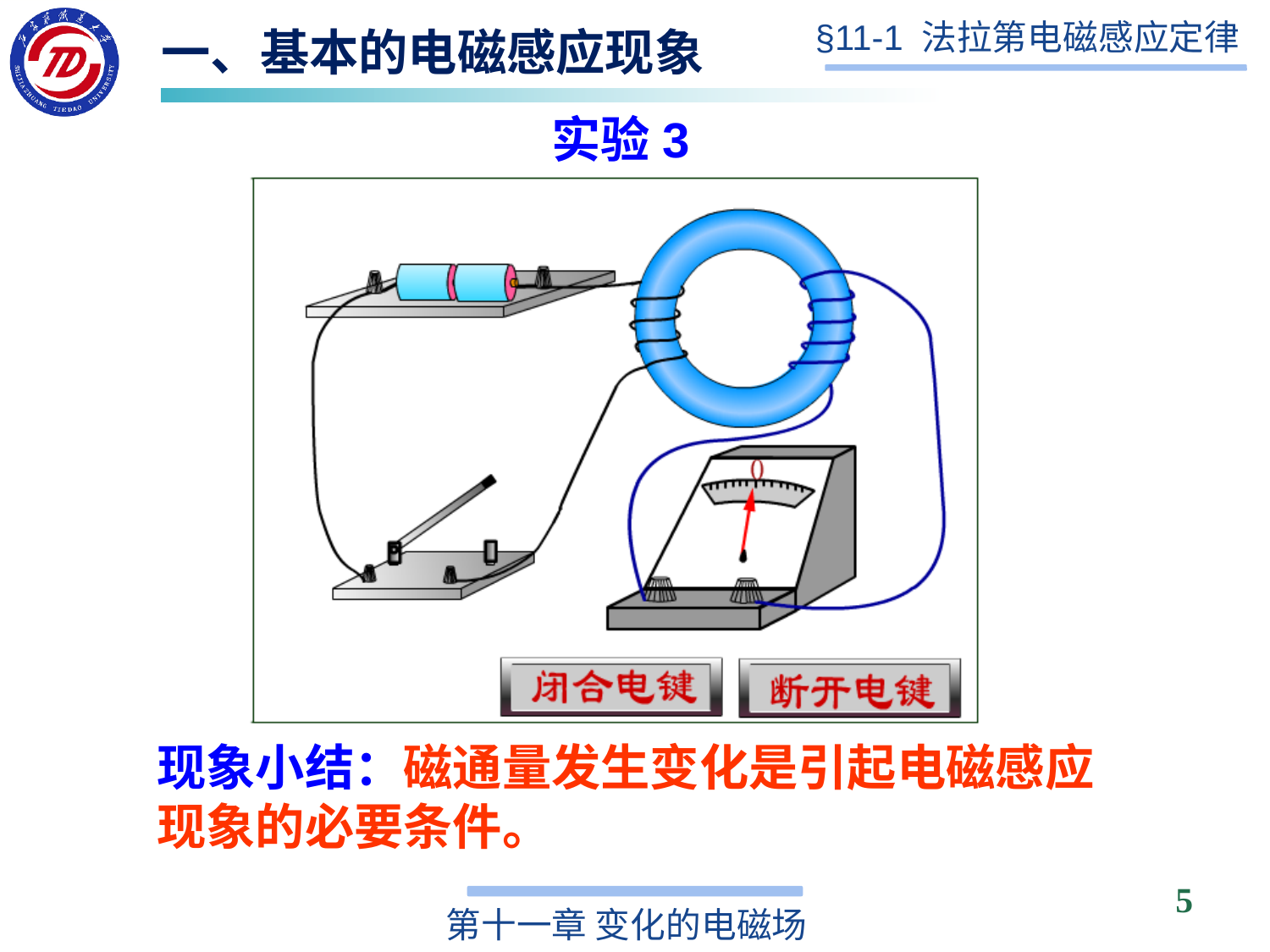

一、基本的电磁感应现象

实验3
现象小结：磁通量发生变化是引起电磁感应现象的必要条件。
5